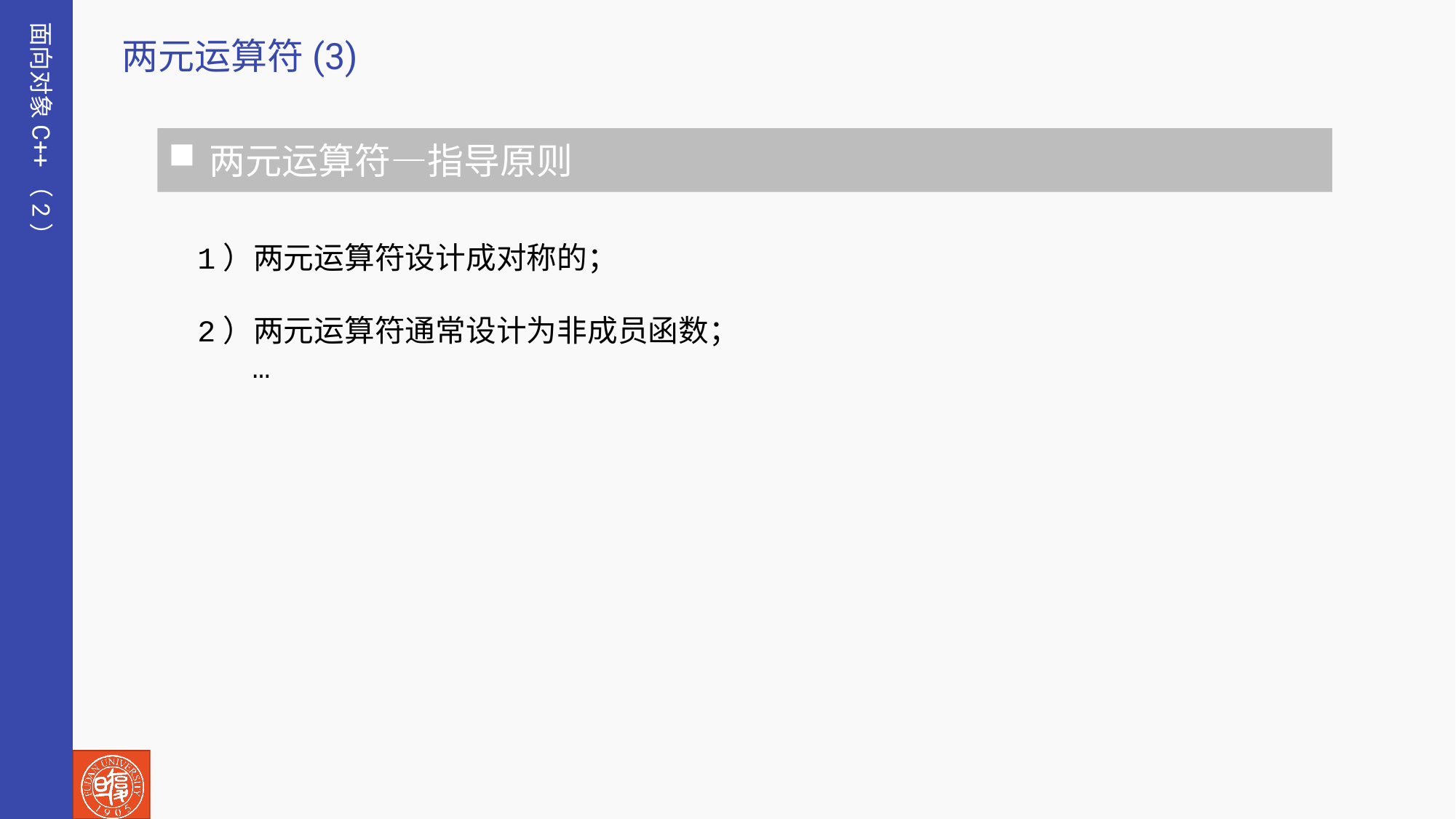

面向对象C++（2）
两元运算符(3)
两元运算符—指导原则
1）两元运算符设计成对称的；

2）两元运算符通常设计为非成员函数；
   …